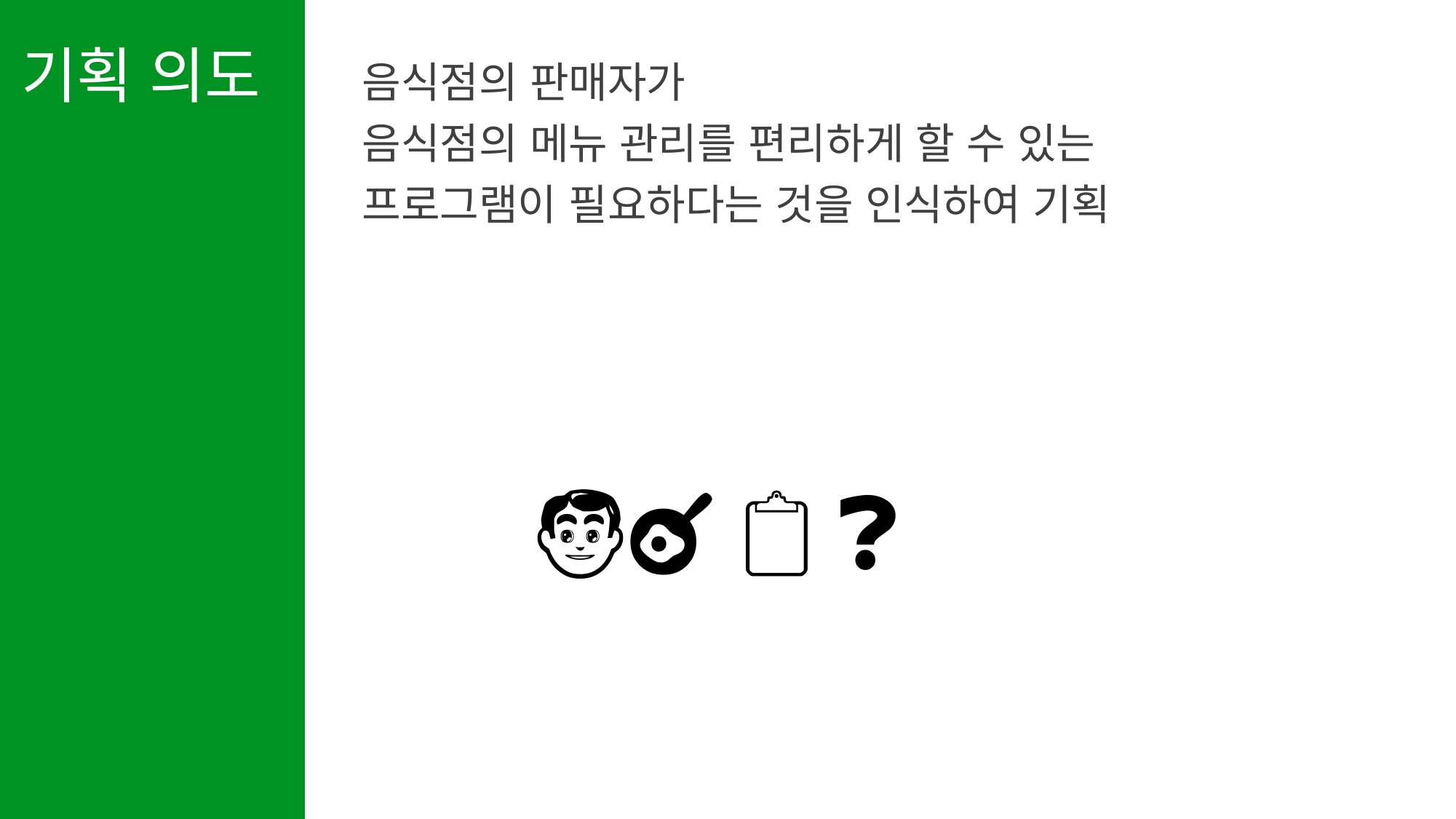

기획 의도
음식점의 판매자가
음식점의 메뉴 관리를 편리하게 할 수 있는
프로그램이 필요하다는 것을 인식하여 기획
👨‍🍳 📋 ❓